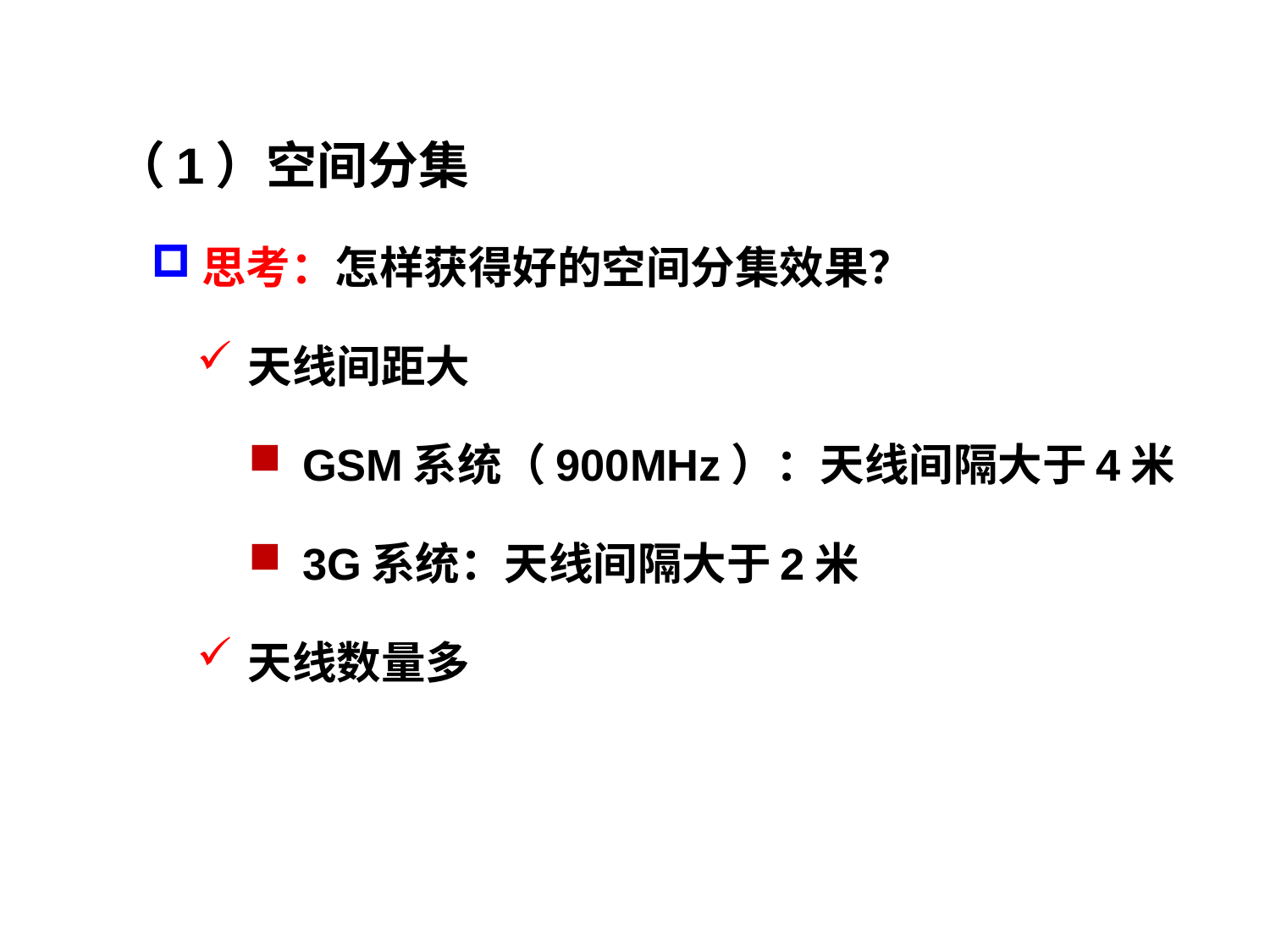

（1）空间分集
思考：怎样获得好的空间分集效果？
天线间距大
GSM系统（900MHz）：天线间隔大于4米
3G系统：天线间隔大于2米
天线数量多